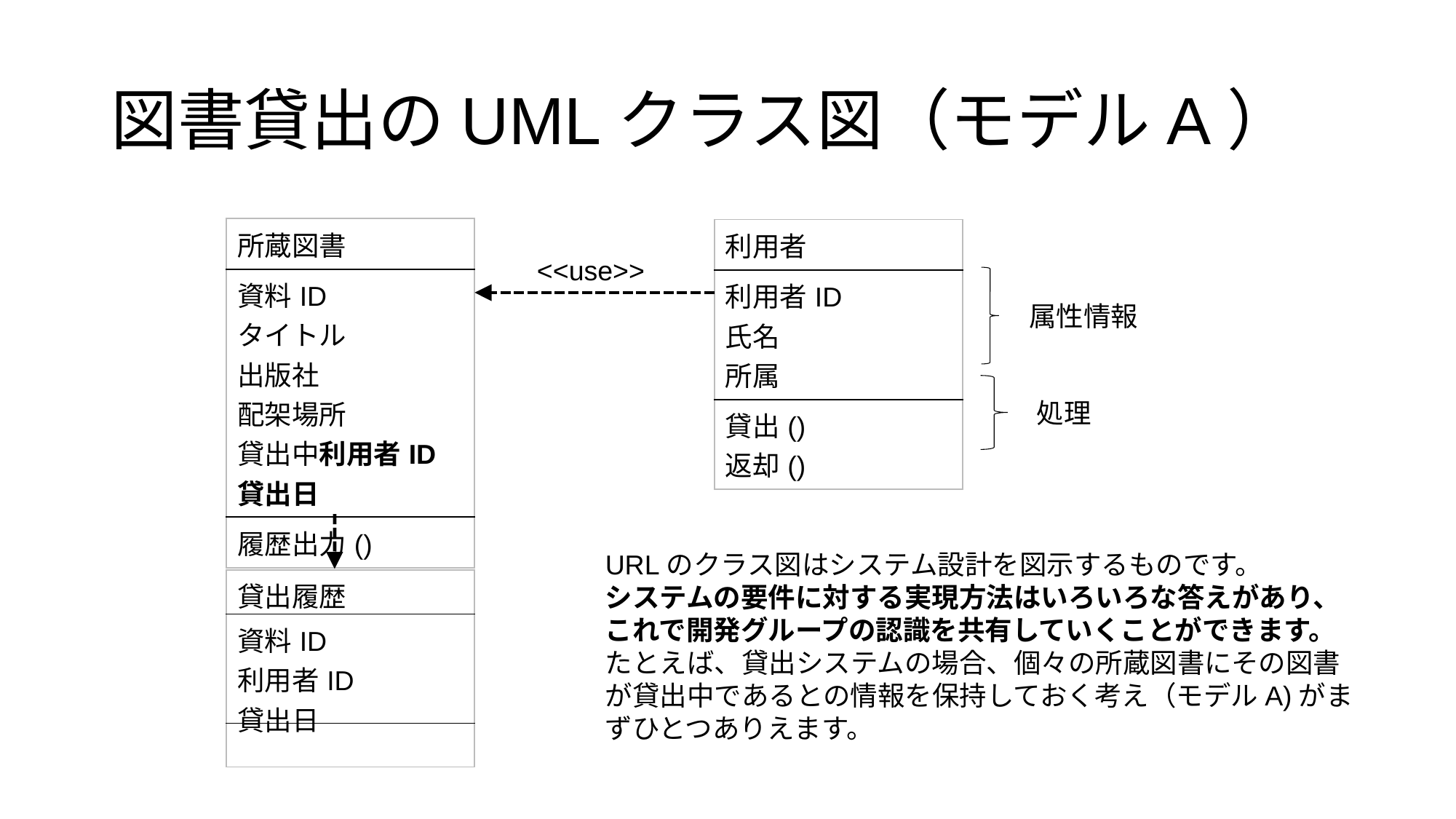

# 図書貸出のUMLクラス図（モデルA）
| 所蔵図書 |
| --- |
| 資料ID タイトル 出版社 配架場所 貸出中利用者ID 貸出日 |
| 履歴出力() |
| 利用者 |
| --- |
| 利用者ID 氏名 所属 |
| 貸出() 返却() |
<<use>>

属性情報

処理
URLのクラス図はシステム設計を図示するものです。
システムの要件に対する実現方法はいろいろな答えがあり、これで開発グループの認識を共有していくことができます。たとえば、貸出システムの場合、個々の所蔵図書にその図書が貸出中であるとの情報を保持しておく考え（モデルA)がまずひとつありえます。
| 貸出履歴 |
| --- |
| 資料ID 利用者ID 貸出日 |
|  |